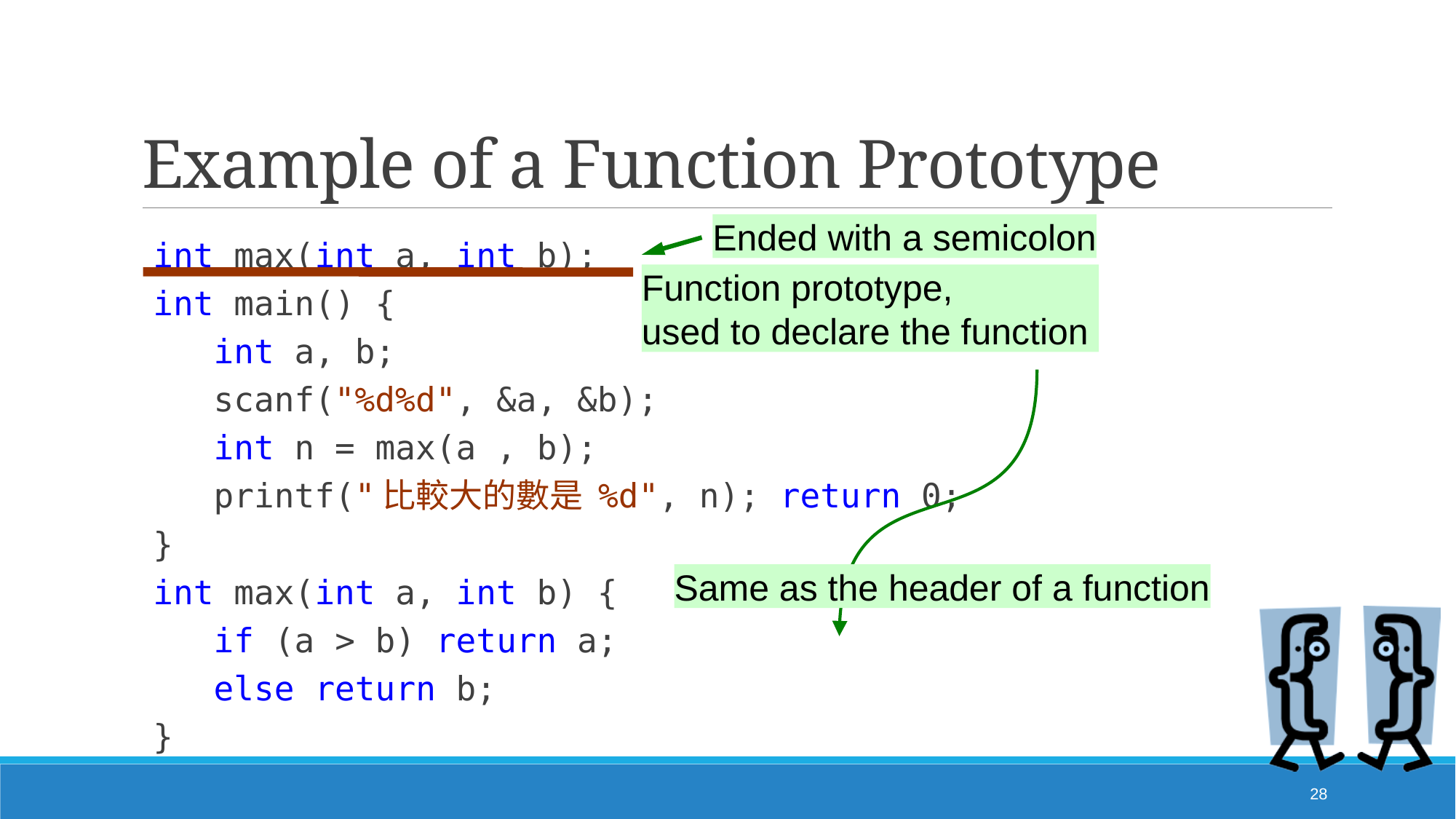

# Example of a Function Prototype
Ended with a semicolon
int max(int a, int b);
int main() {
   int a, b;
   scanf("%d%d", &a, &b);
   int n = max(a , b);
   printf("比較大的數是 %d", n); return 0;
}
int max(int a, int b) {
   if (a > b) return a;
   else return b;
}

Function prototype,
used to declare the function

Same as the header of a function
28